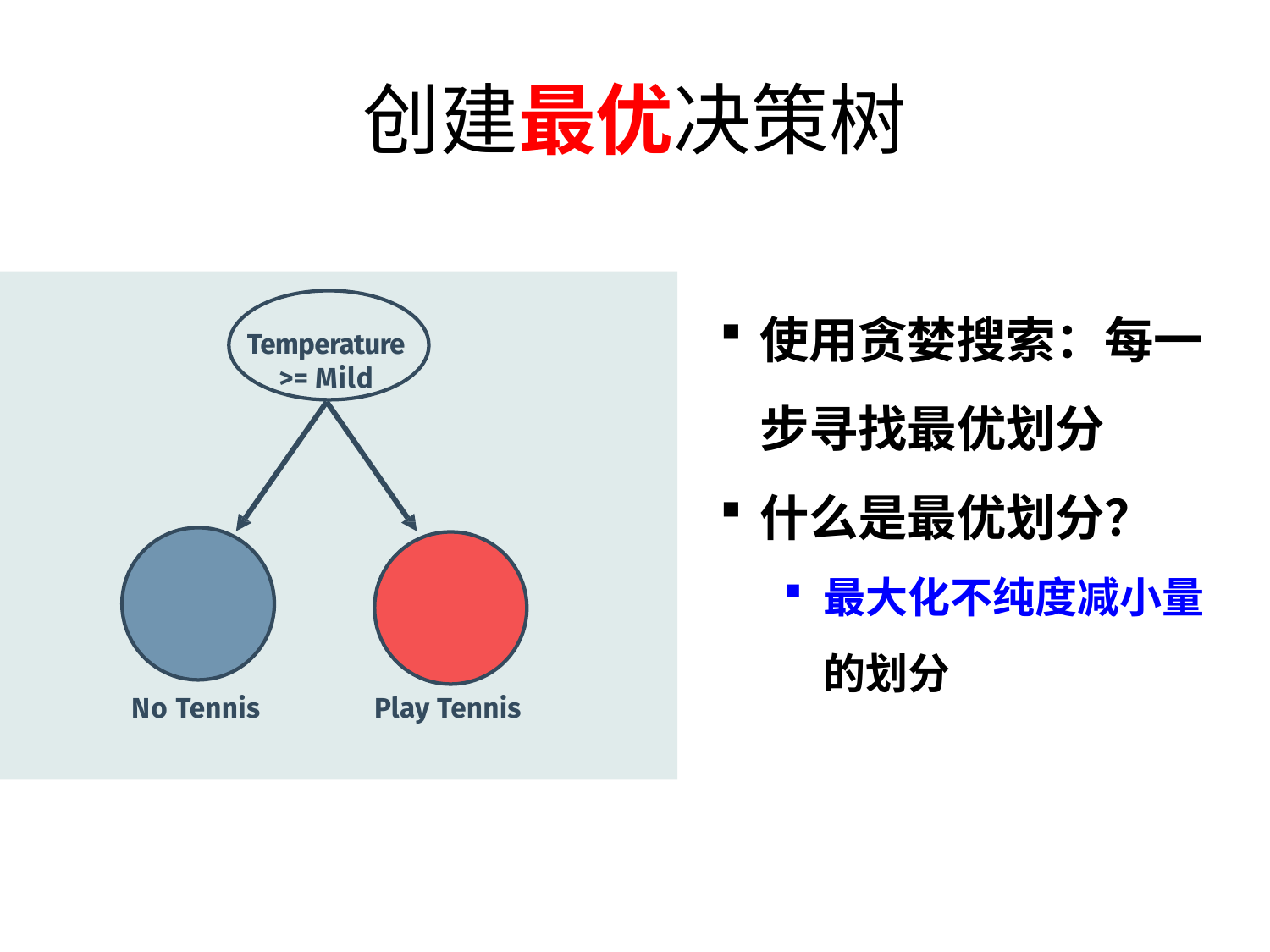

# 创建最优决策树

使用贪婪搜索：每一步寻找最优划分
什么是最优划分？
最大化不纯度减小量的划分

Temperature
>= Mild

No Tennis
Play Tennis